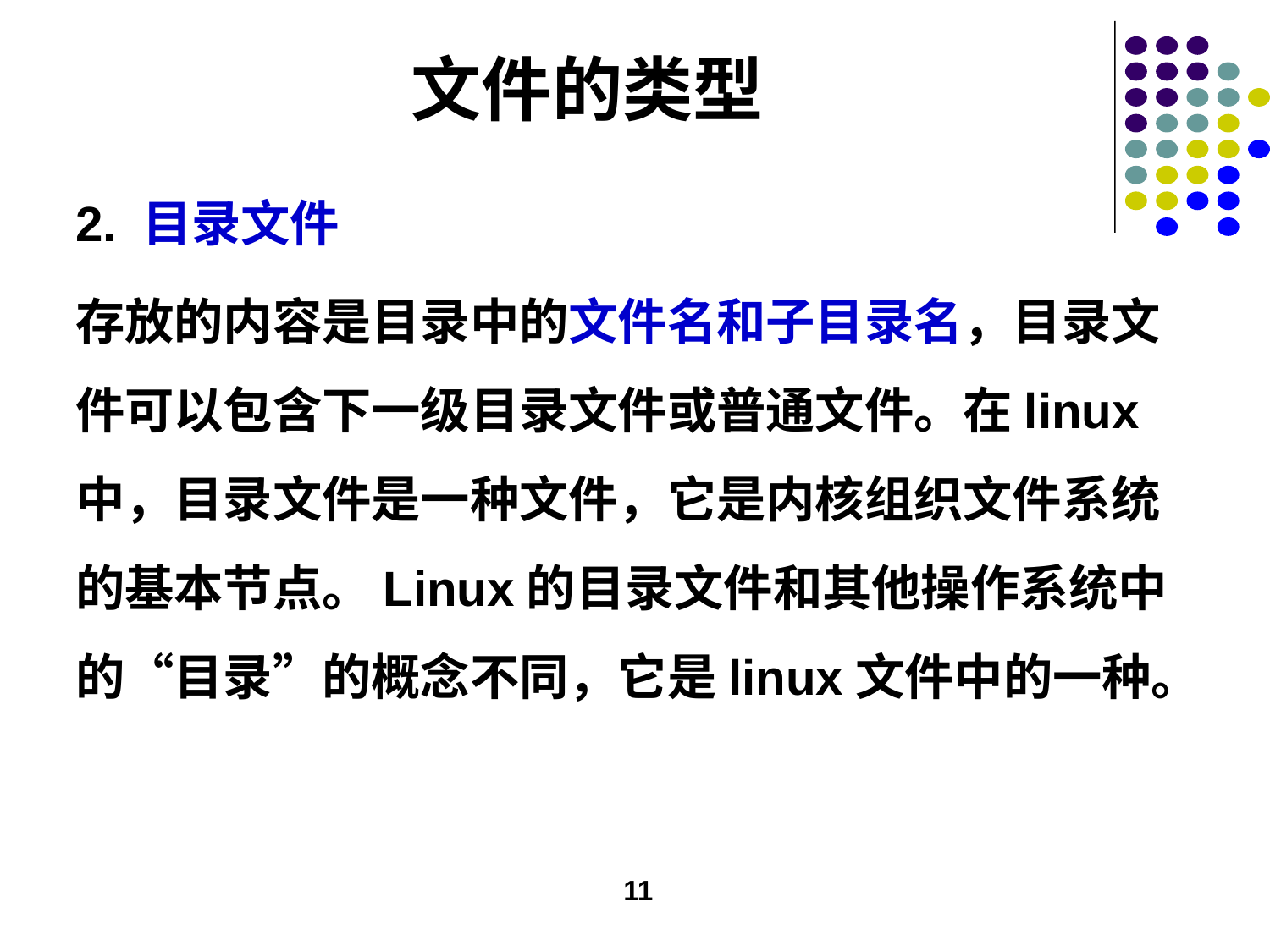

# 文件的类型
2. 目录文件
存放的内容是目录中的文件名和子目录名，目录文件可以包含下一级目录文件或普通文件。在linux中，目录文件是一种文件，它是内核组织文件系统的基本节点。Linux的目录文件和其他操作系统中的“目录”的概念不同，它是linux文件中的一种。
11